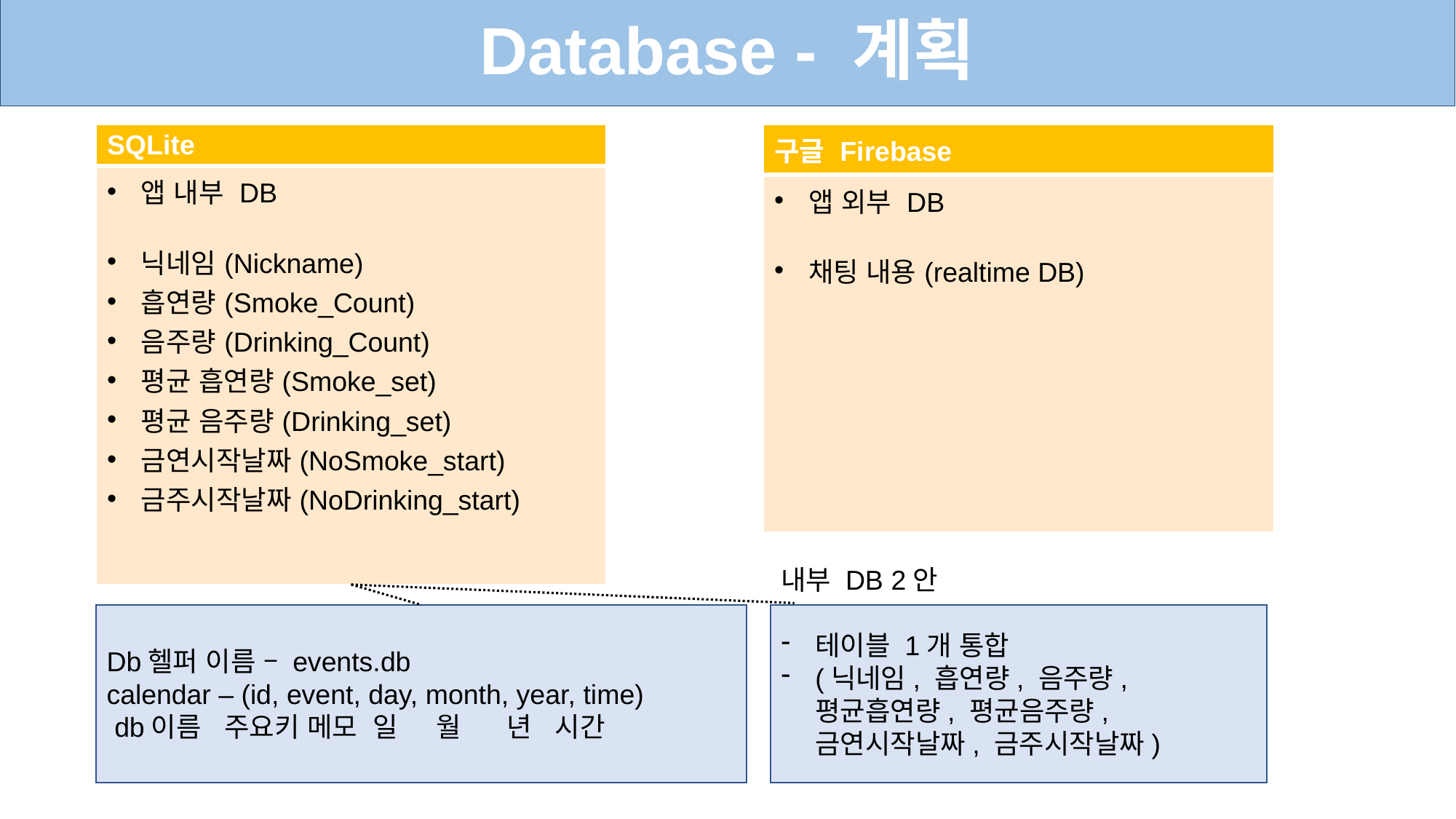

Database - 계획
| SQLite |
| --- |
| 앱 내부 DB 닉네임(Nickname) 흡연량(Smoke\_Count) 음주량(Drinking\_Count) 평균 흡연량(Smoke\_set) 평균 음주량(Drinking\_set) 금연시작날짜(NoSmoke\_start) 금주시작날짜(NoDrinking\_start) |
| 구글 Firebase |
| --- |
| 앱 외부 DB 채팅 내용(realtime DB) |
Db헬퍼 이름 – events.db
calendar – (id, event, day, month, year, time)
 db이름   주요키 메모  일     월      년   시간
내부 DB 2안

테이블 1개 통합
(닉네임, 흡연량, 음주량, 평균흡연량, 평균음주량, 금연시작날짜, 금주시작날짜)